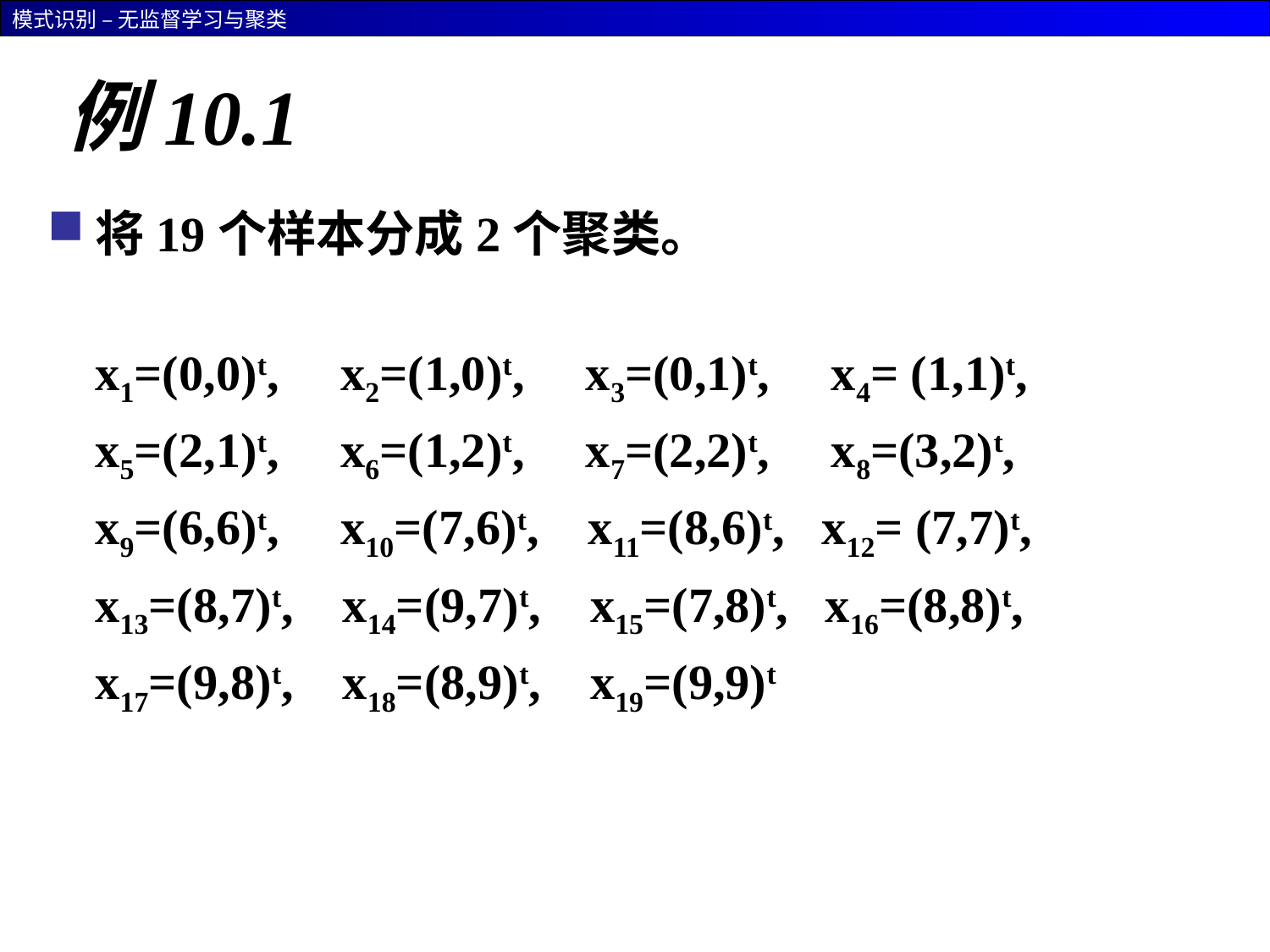

# 例10.1
将19个样本分成2个聚类。

	x1=(0,0)t,     x2=(1,0)t,     x3=(0,1)t,     x4= (1,1)t,
	x5=(2,1)t,     x6=(1,2)t,     x7=(2,2)t,     x8=(3,2)t,
	x9=(6,6)t,     x10=(7,6)t,    x11=(8,6)t,   x12= (7,7)t,
	x13=(8,7)t,    x14=(9,7)t,    x15=(7,8)t,   x16=(8,8)t,
	x17=(9,8)t,    x18=(8,9)t,    x19=(9,9)t